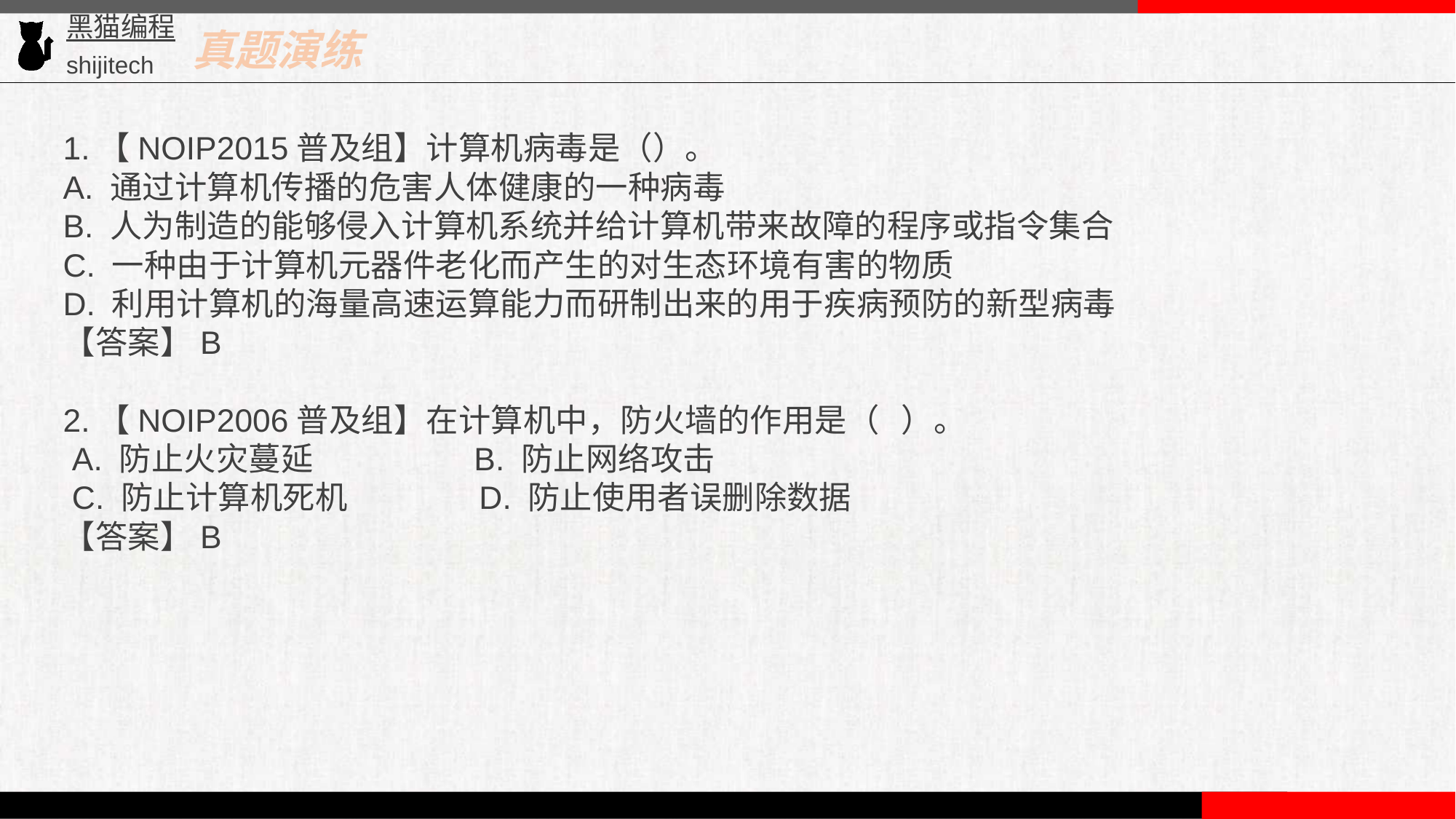

真题演练
1.【NOIP2015普及组】计算机病毒是（）。
A. 通过计算机传播的危害人体健康的一种病毒
B. 人为制造的能够侵入计算机系统并给计算机带来故障的程序或指令集合
C. 一种由于计算机元器件老化而产生的对生态环境有害的物质
D. 利用计算机的海量高速运算能力而研制出来的用于疾病预防的新型病毒
【答案】B

2.【NOIP2006普及组】在计算机中，防火墙的作用是（   ）。
 A. 防止火灾蔓延                     B. 防止网络攻击
 C. 防止计算机死机                 D. 防止使用者误删除数据
【答案】B